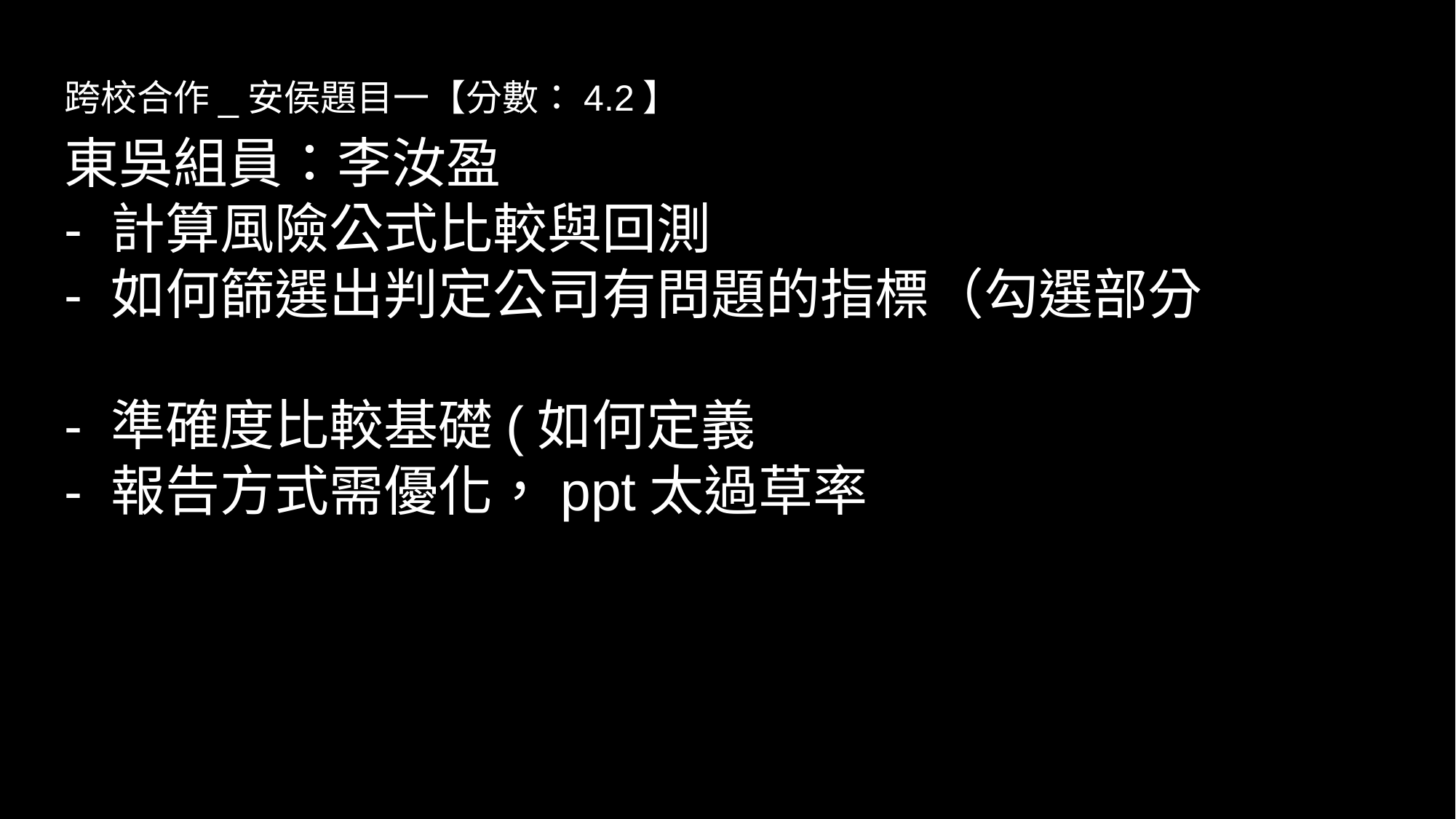

跨校合作_安侯題目一【分數：4.2】
東吳組員：李汝盈
- 計算風險公式比較與回測
- 如何篩選出判定公司有問題的指標（勾選部分
- 準確度比較基礎(如何定義
- 報告方式需優化，ppt太過草率